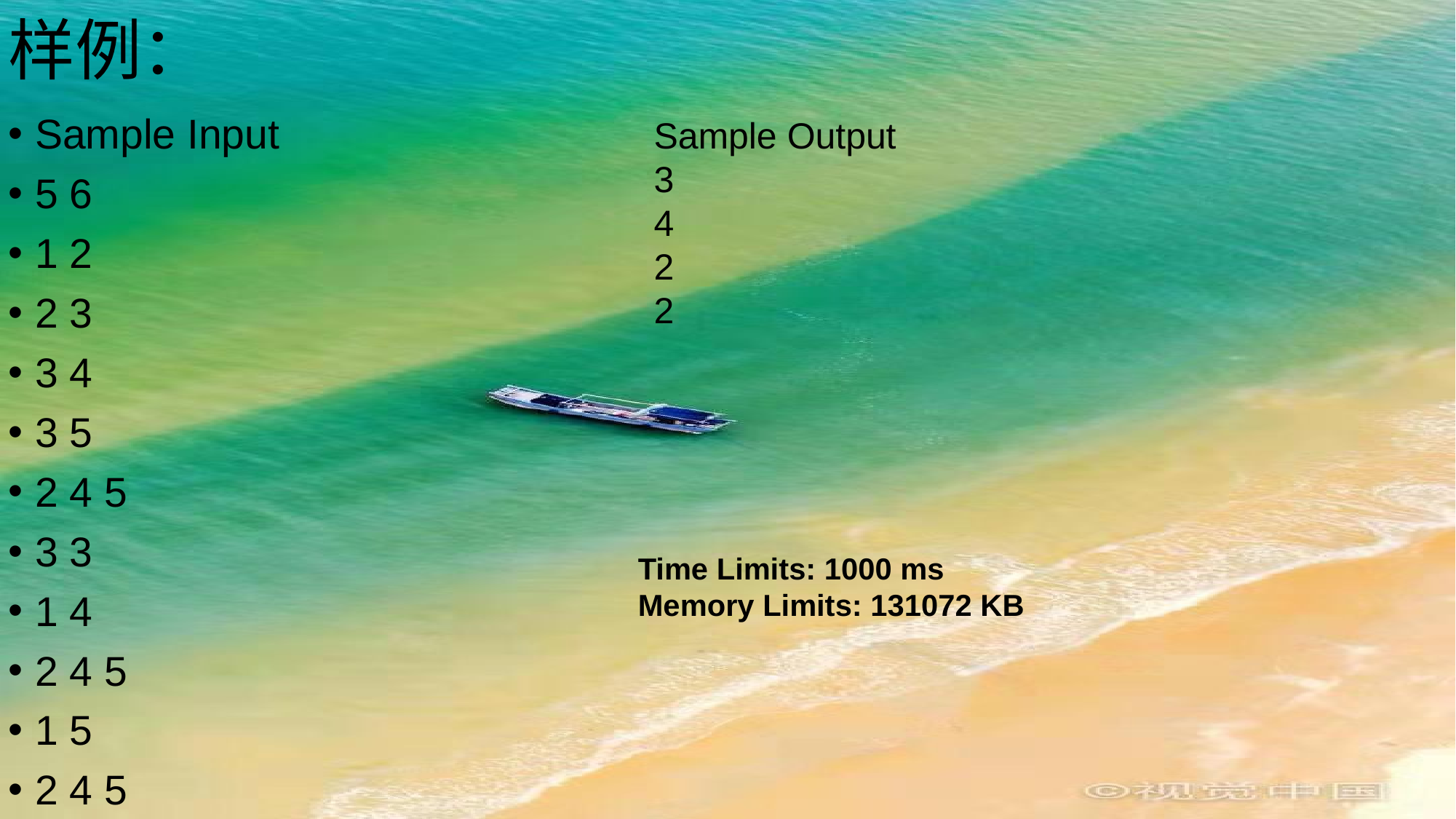

# 样例：
Sample Input
5 6
1 2
2 3
3 4
3 5
2 4 5
3 3
1 4
2 4 5
1 5
2 4 5
Sample Output
3
4
2
2
Time Limits: 1000 ms
Memory Limits: 131072 KB